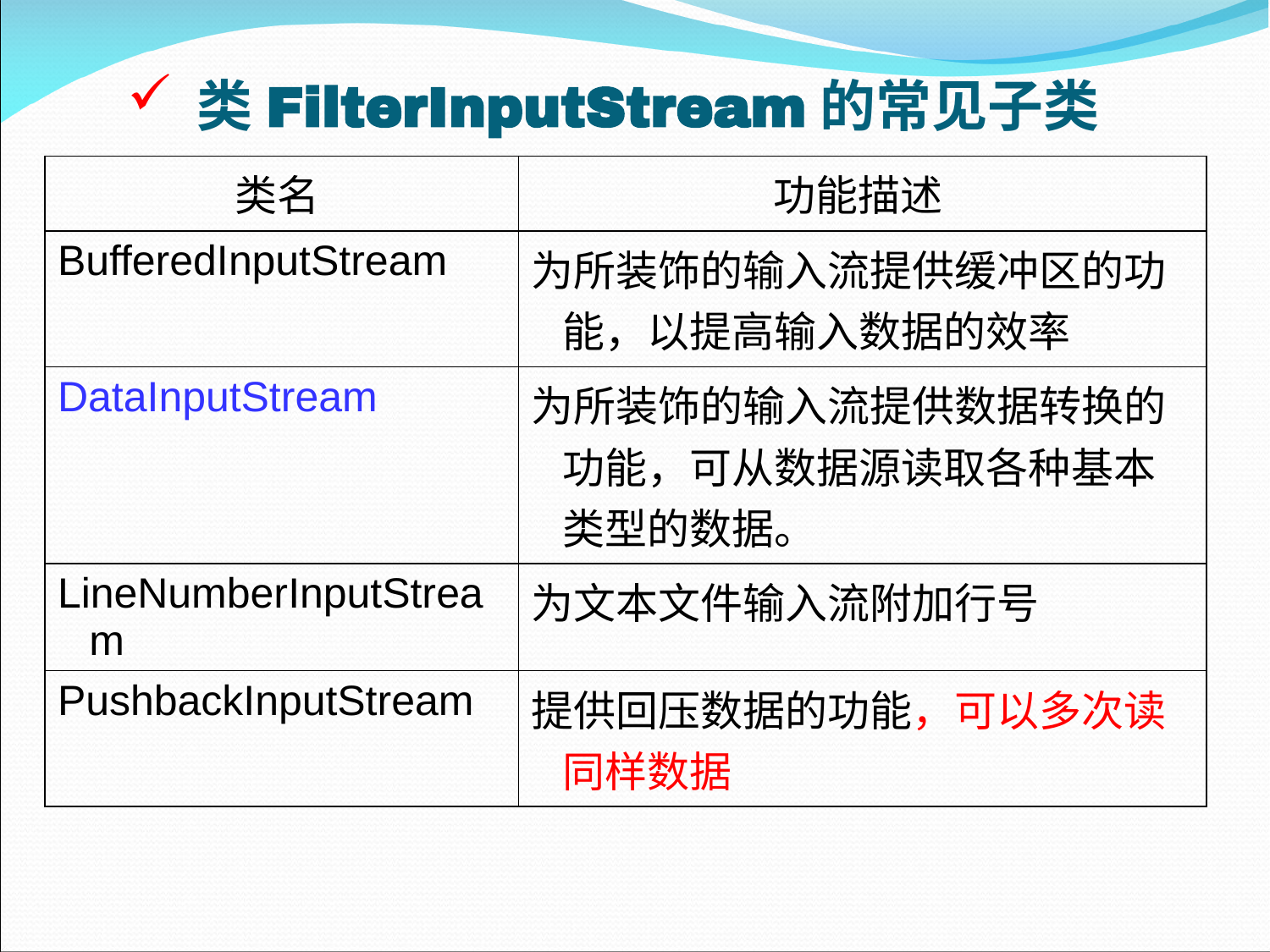

# 类FilterInputStream的常见子类
| 类名 | 功能描述 |
| --- | --- |
| BufferedInputStream | 为所装饰的输入流提供缓冲区的功能，以提高输入数据的效率 |
| DataInputStream | 为所装饰的输入流提供数据转换的功能，可从数据源读取各种基本类型的数据。 |
| LineNumberInputStream | 为文本文件输入流附加行号 |
| PushbackInputStream | 提供回压数据的功能，可以多次读同样数据 |